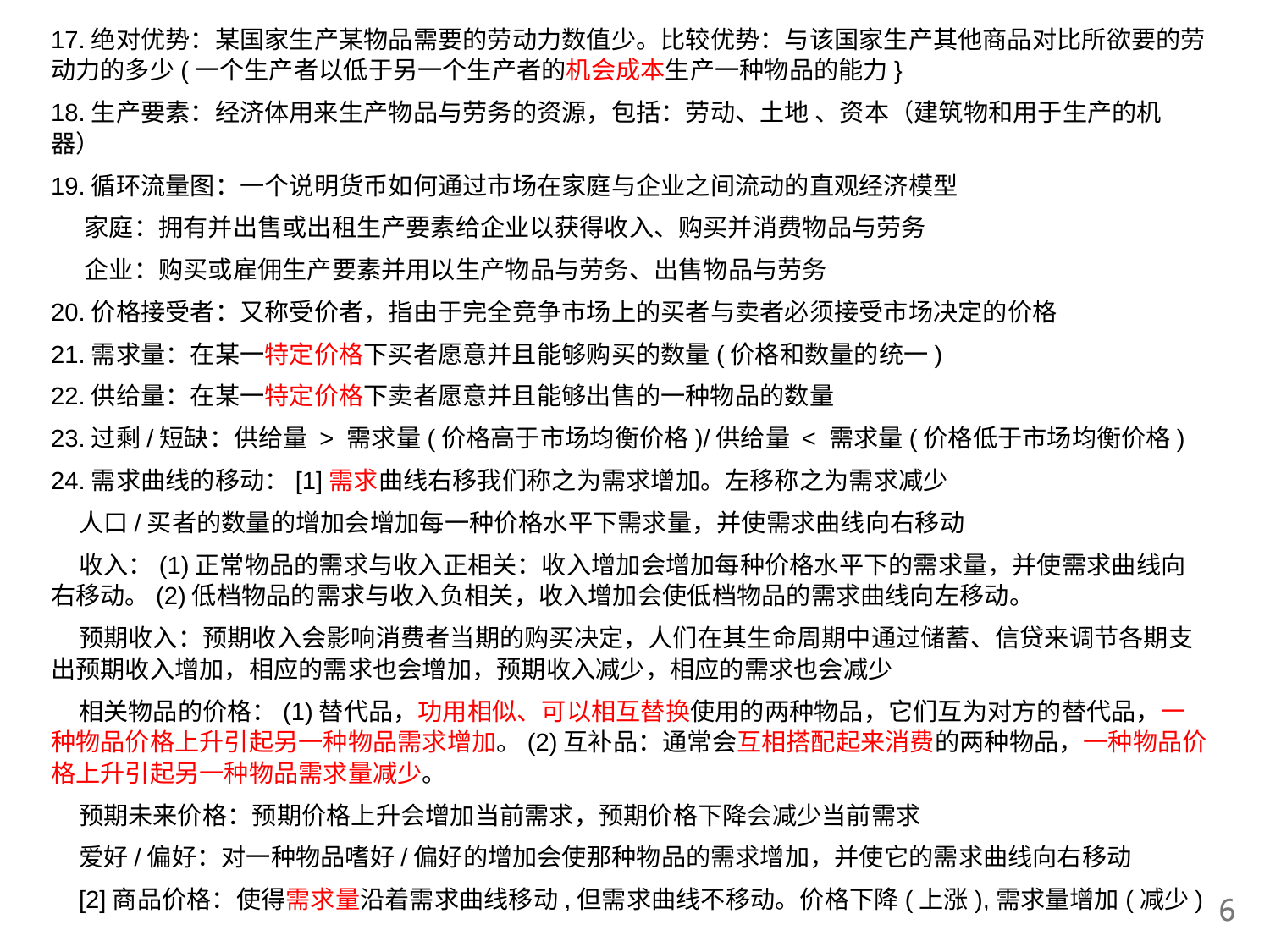

17.绝对优势：某国家生产某物品需要的劳动力数值少。比较优势：与该国家生产其他商品对比所欲要的劳动力的多少(一个生产者以低于另一个生产者的机会成本生产一种物品的能力}
18.生产要素：经济体用来生产物品与劳务的资源，包括：劳动、土地 、资本（建筑物和用于生产的机器）
19.循环流量图：一个说明货币如何通过市场在家庭与企业之间流动的直观经济模型
     家庭：拥有并出售或出租生产要素给企业以获得收入、购买并消费物品与劳务
     企业：购买或雇佣生产要素并用以生产物品与劳务、出售物品与劳务
20.价格接受者：又称受价者，指由于完全竞争市场上的买者与卖者必须接受市场决定的价格
21.需求量：在某一特定价格下买者愿意并且能够购买的数量(价格和数量的统一)
22.供给量：在某一特定价格下卖者愿意并且能够出售的一种物品的数量
23.过剩/短缺：供给量 > 需求量(价格高于市场均衡价格)/供给量 < 需求量(价格低于市场均衡价格)
24.需求曲线的移动：[1]需求曲线右移我们称之为需求增加。左移称之为需求减少
    人口/买者的数量的增加会增加每一种价格水平下需求量，并使需求曲线向右移动
    收入：(1)正常物品的需求与收入正相关：收入增加会增加每种价格水平下的需求量，并使需求曲线向右移动。(2)低档物品的需求与收入负相关，收入增加会使低档物品的需求曲线向左移动。
    预期收入：预期收入会影响消费者当期的购买决定，人们在其生命周期中通过储蓄、信贷来调节各期支出预期收入增加，相应的需求也会增加，预期收入减少，相应的需求也会减少
    相关物品的价格：(1)替代品，功用相似、可以相互替换使用的两种物品，它们互为对方的替代品，一种物品价格上升引起另一种物品需求增加。(2)互补品：通常会互相搭配起来消费的两种物品，一种物品价格上升引起另一种物品需求量减少。
    预期未来价格：预期价格上升会增加当前需求，预期价格下降会减少当前需求
    爱好/偏好：对一种物品嗜好/偏好的增加会使那种物品的需求增加，并使它的需求曲线向右移动
    [2]商品价格：使得需求量沿着需求曲线移动,但需求曲线不移动。价格下降(上涨),需求量增加(减少)

6